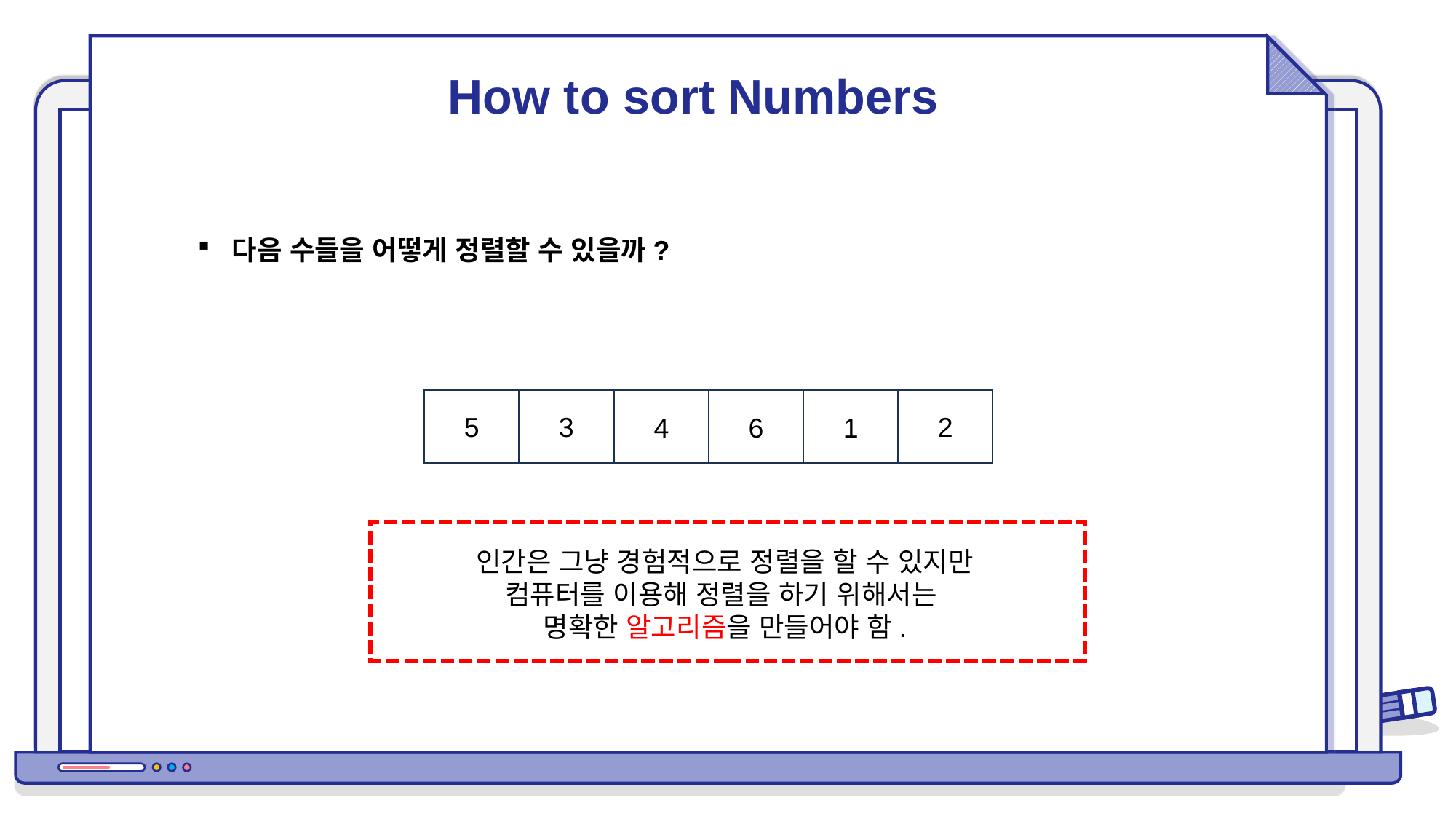

How to sort Numbers

다음 수들을 어떻게 정렬할 수 있을까?
5
3
2
1
4
6

인간은 그냥 경험적으로 정렬을 할 수 있지만
컴퓨터를 이용해 정렬을 하기 위해서는
명확한 알고리즘을 만들어야 함.